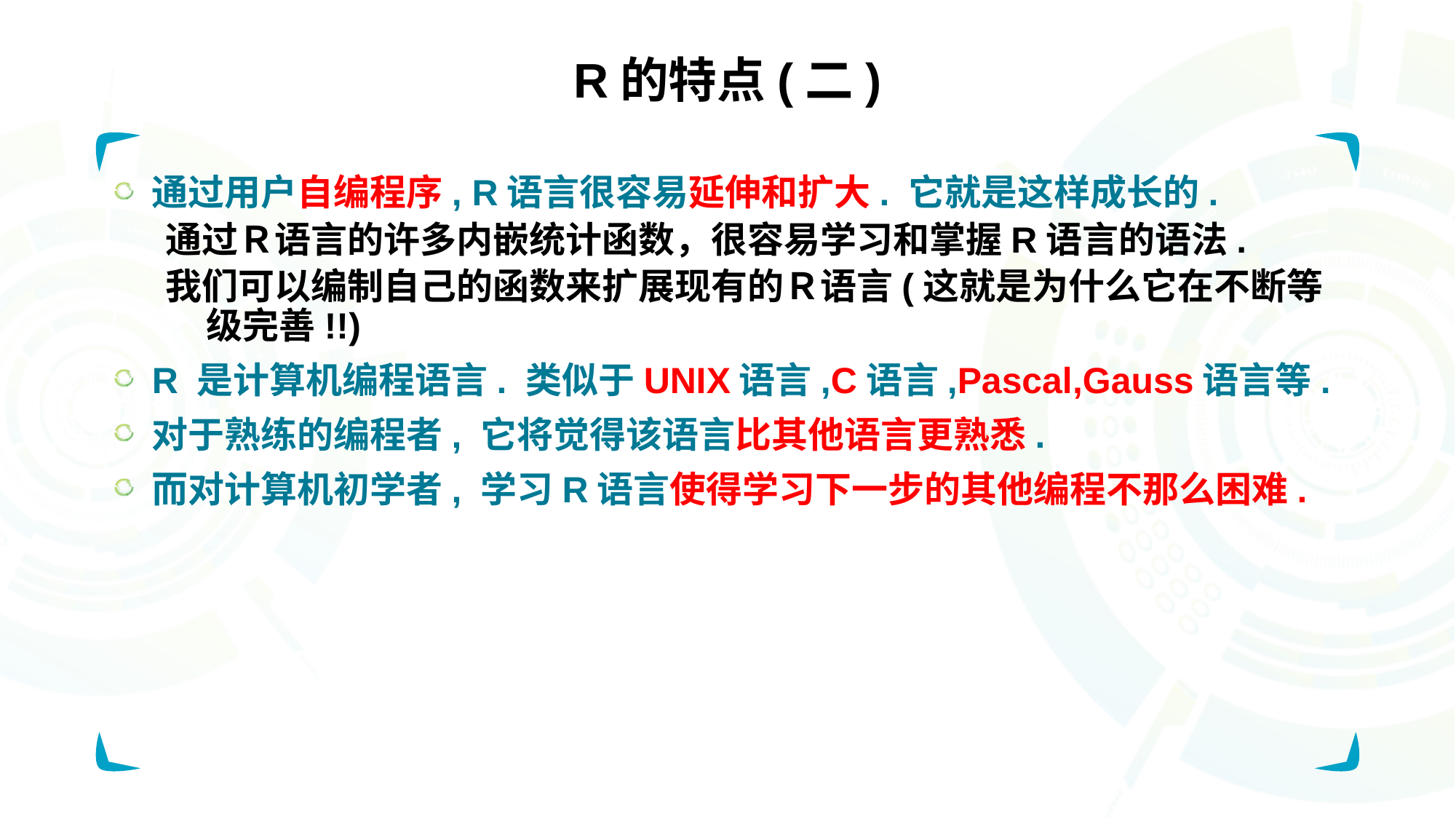

# R的特点(二)

通过用户自编程序, R语言很容易延伸和扩大. 它就是这样成长的.
通过Ｒ语言的许多内嵌统计函数，很容易学习和掌握R语言的语法.
我们可以编制自己的函数来扩展现有的Ｒ语言(这就是为什么它在不断等级完善!!)
R 是计算机编程语言. 类似于UNIX语言,C语言,Pascal,Gauss语言等.
对于熟练的编程者, 它将觉得该语言比其他语言更熟悉.
而对计算机初学者, 学习R语言使得学习下一步的其他编程不那么困难.